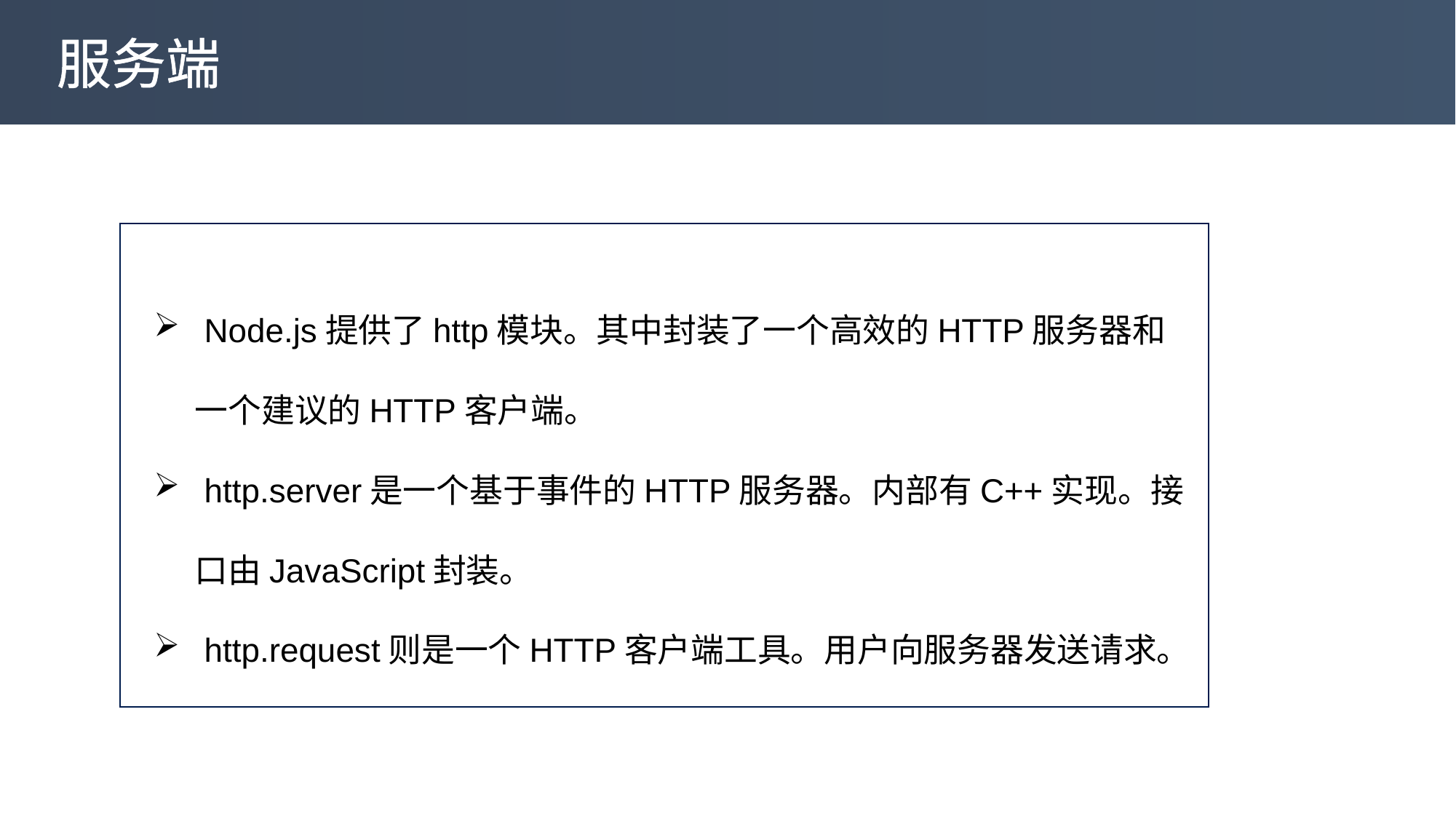

服务端

 Node.js提供了http模块。其中封装了一个高效的HTTP服务器和一个建议的HTTP客户端。
 http.server是一个基于事件的HTTP服务器。内部有C++实现。接口由JavaScript封装。
 http.request则是一个HTTP客户端工具。用户向服务器发送请求。